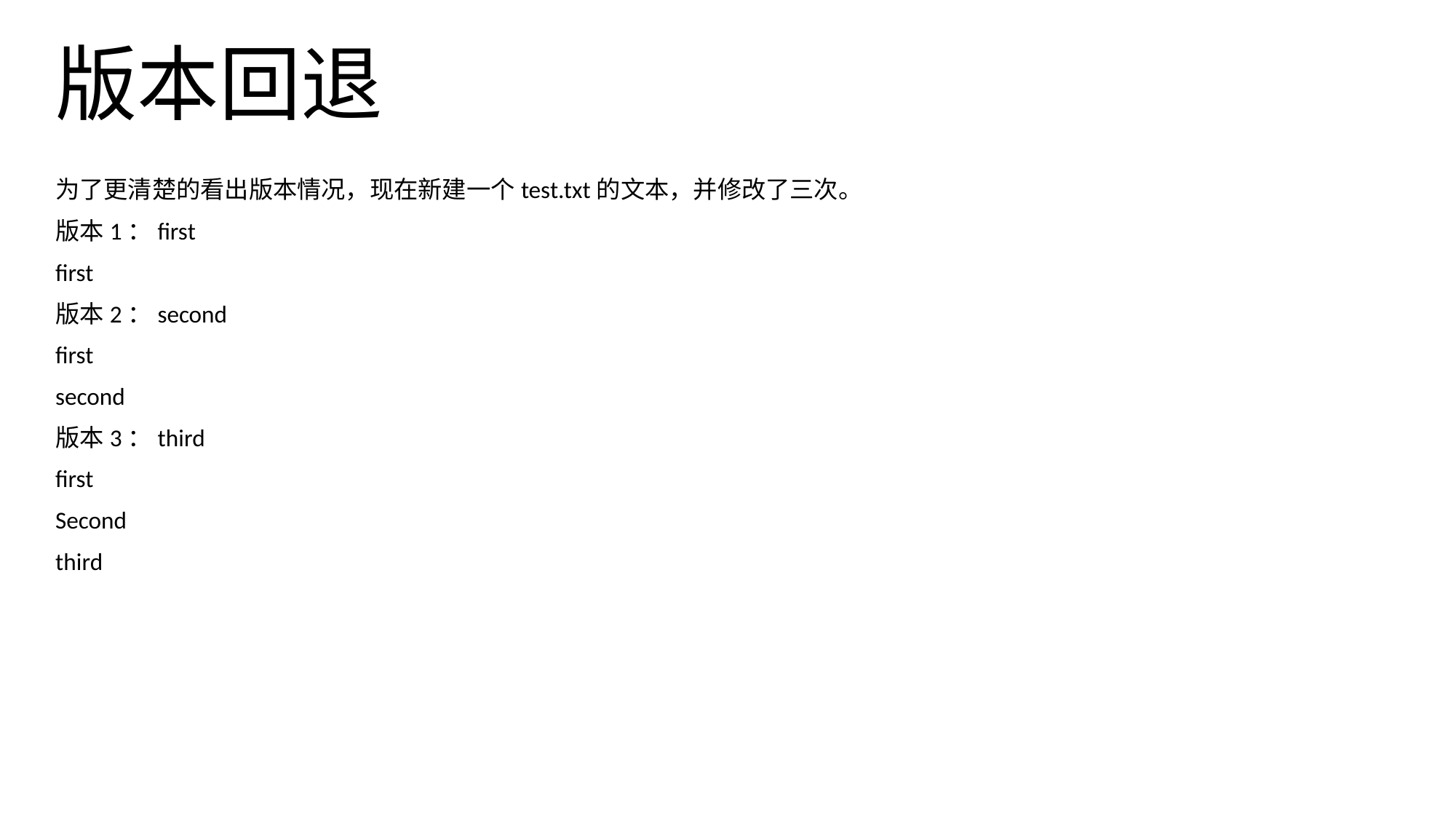

# 版本回退
为了更清楚的看出版本情况，现在新建一个test.txt的文本，并修改了三次。
版本1：first
first
版本2：second
first
second
版本3：third
first
Second
third